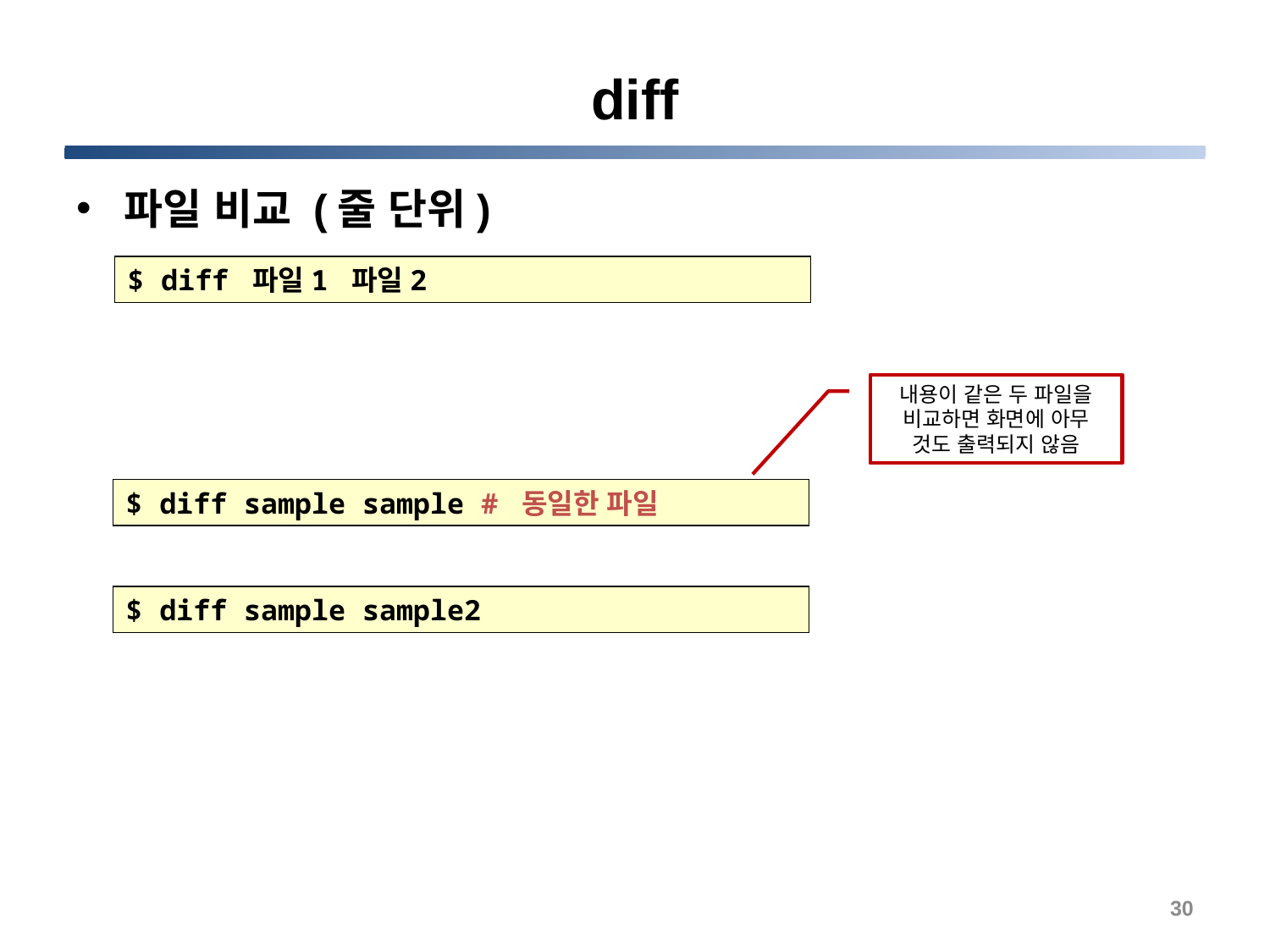

# diff
파일 비교 (줄 단위)
$ diff 파일1 파일2
내용이 같은 두 파일을 비교하면 화면에 아무 것도 출력되지 않음
$ diff sample sample # 동일한 파일
$ diff sample sample2
30